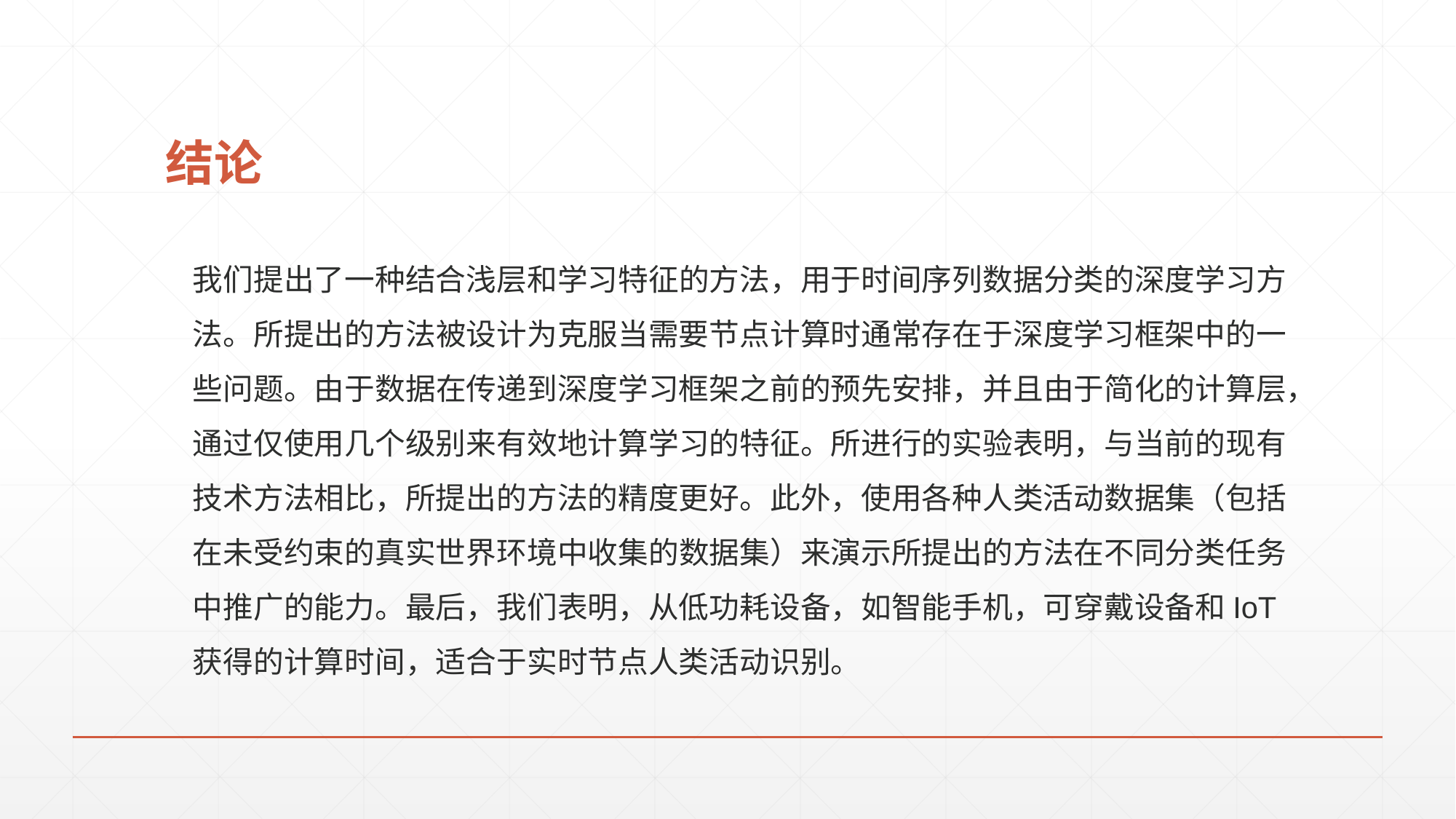

# 结论
我们提出了一种结合浅层和学习特征的方法，用于时间序列数据分类的深度学习方法。所提出的方法被设计为克服当需要节点计算时通常存在于深度学习框架中的一些问题。由于数据在传递到深度学习框架之前的预先安排，并且由于简化的计算层，通过仅使用几个级别来有效地计算学习的特征。所进行的实验表明，与当前的现有技术方法相比，所提出的方法的精度更好。此外，使用各种人类活动数据集（包括在未受约束的真实世界环境中收集的数据集）来演示所提出的方法在不同分类任务中推广的能力。最后，我们表明，从低功耗设备，如智能手机，可穿戴设备和IoT获得的计算时间，适合于实时节点人类活动识别。